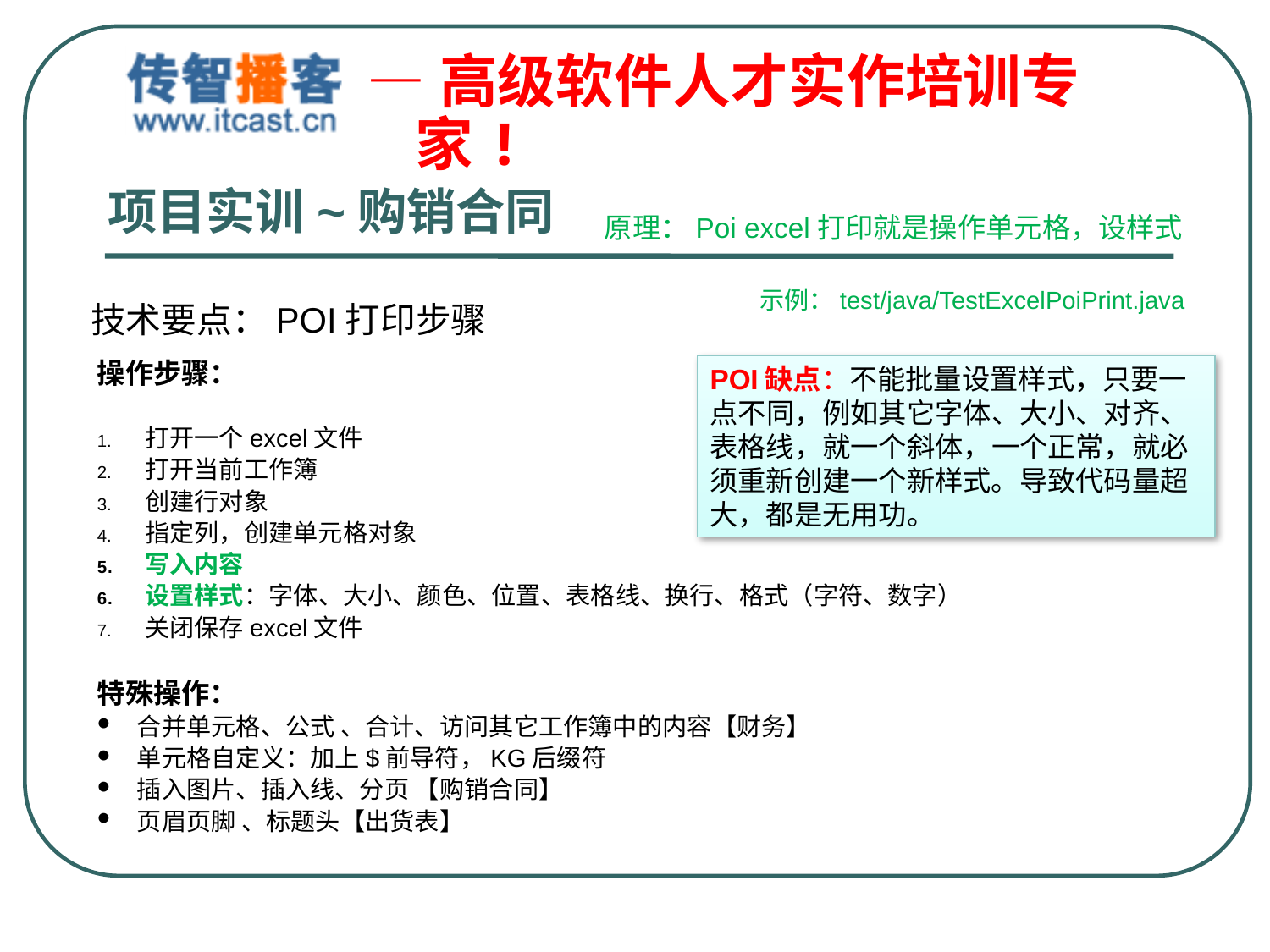

# 项目实训~购销合同
原理：Poi excel打印就是操作单元格，设样式
示例：test/java/TestExcelPoiPrint.java
技术要点：POI打印步骤
操作步骤：

打开一个excel文件
打开当前工作簿
创建行对象
指定列，创建单元格对象
写入内容
设置样式：字体、大小、颜色、位置、表格线、换行、格式（字符、数字）
关闭保存excel文件

特殊操作：
合并单元格、公式 、合计、访问其它工作簿中的内容【财务】
单元格自定义：加上$前导符，KG后缀符
插入图片、插入线、分页 【购销合同】
页眉页脚 、标题头【出货表】
POI缺点：不能批量设置样式，只要一点不同，例如其它字体、大小、对齐、表格线，就一个斜体，一个正常，就必须重新创建一个新样式。导致代码量超大，都是无用功。